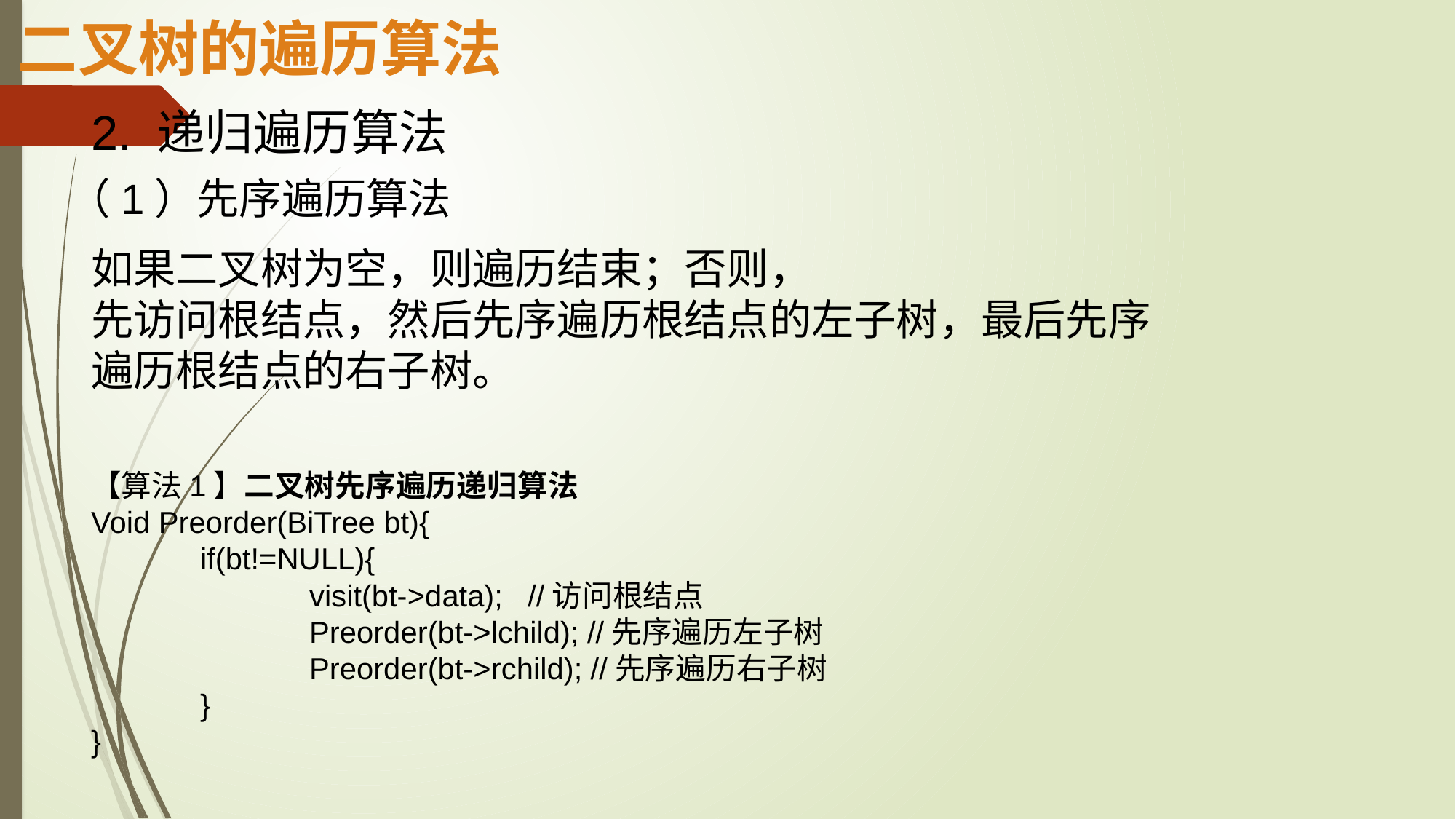

二叉树的遍历算法
2. 递归遍历算法
（1）先序遍历算法
如果二叉树为空，则遍历结束；否则，
先访问根结点，然后先序遍历根结点的左子树，最后先序遍历根结点的右子树。
【算法1】二叉树先序遍历递归算法
Void Preorder(BiTree bt){
	if(bt!=NULL){
		visit(bt->data);   //访问根结点
		Preorder(bt->lchild); //先序遍历左子树
		Preorder(bt->rchild); //先序遍历右子树
	}
}